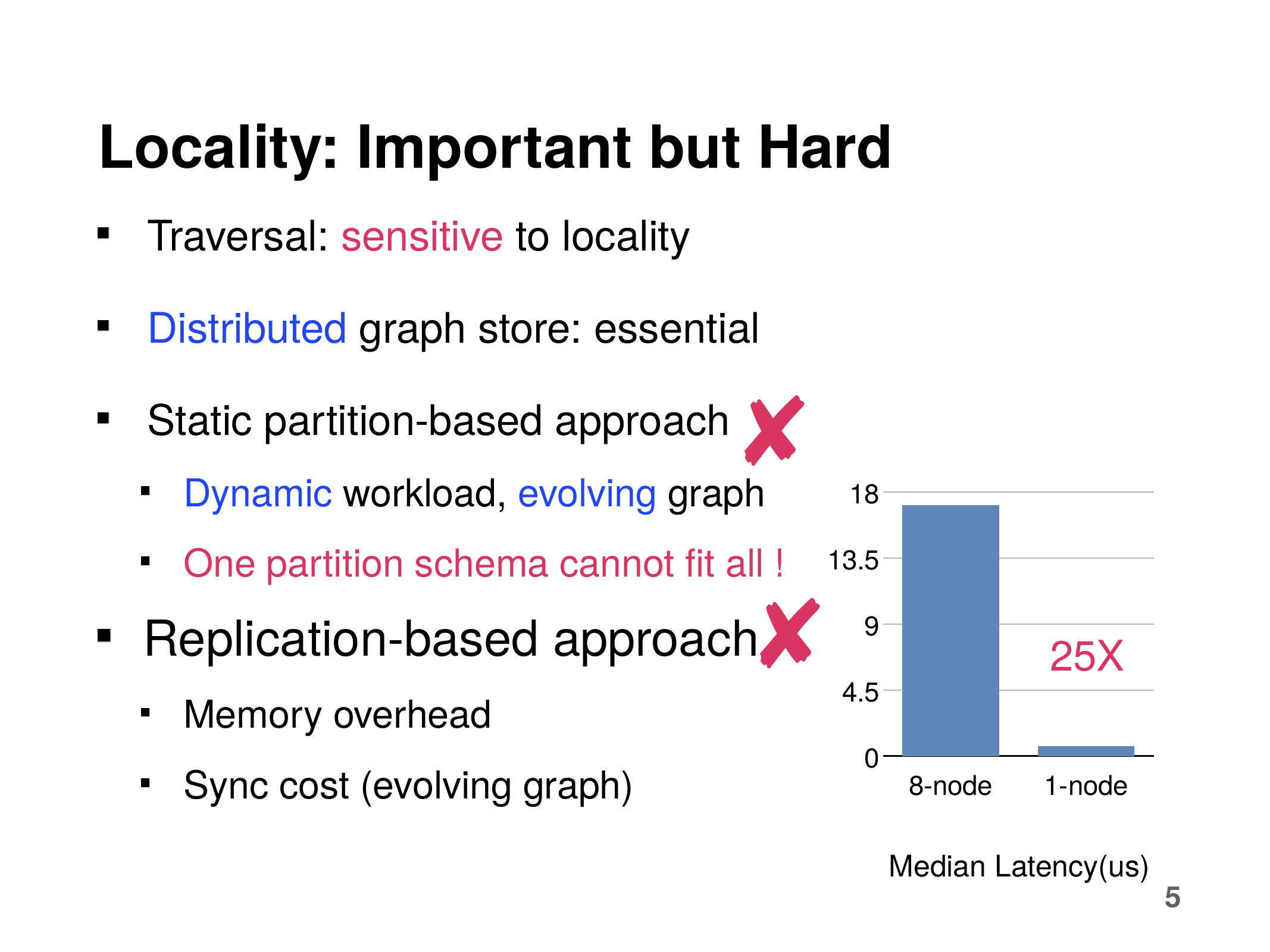

# Locality: Important but Hard
Traversal: sensitive to locality
Distributed graph store: essential
Static partition-based approach
Dynamic workload, evolving graph
One partition schema cannot fit all !
Replication-based approach
Memory overhead
Sync cost (evolving graph)

### Chart

| Category | 区域 1 |
|---|---|
| 8-node | 17.1 |
| 1-node | 0.67 |
Median Latency(us)

25X
5